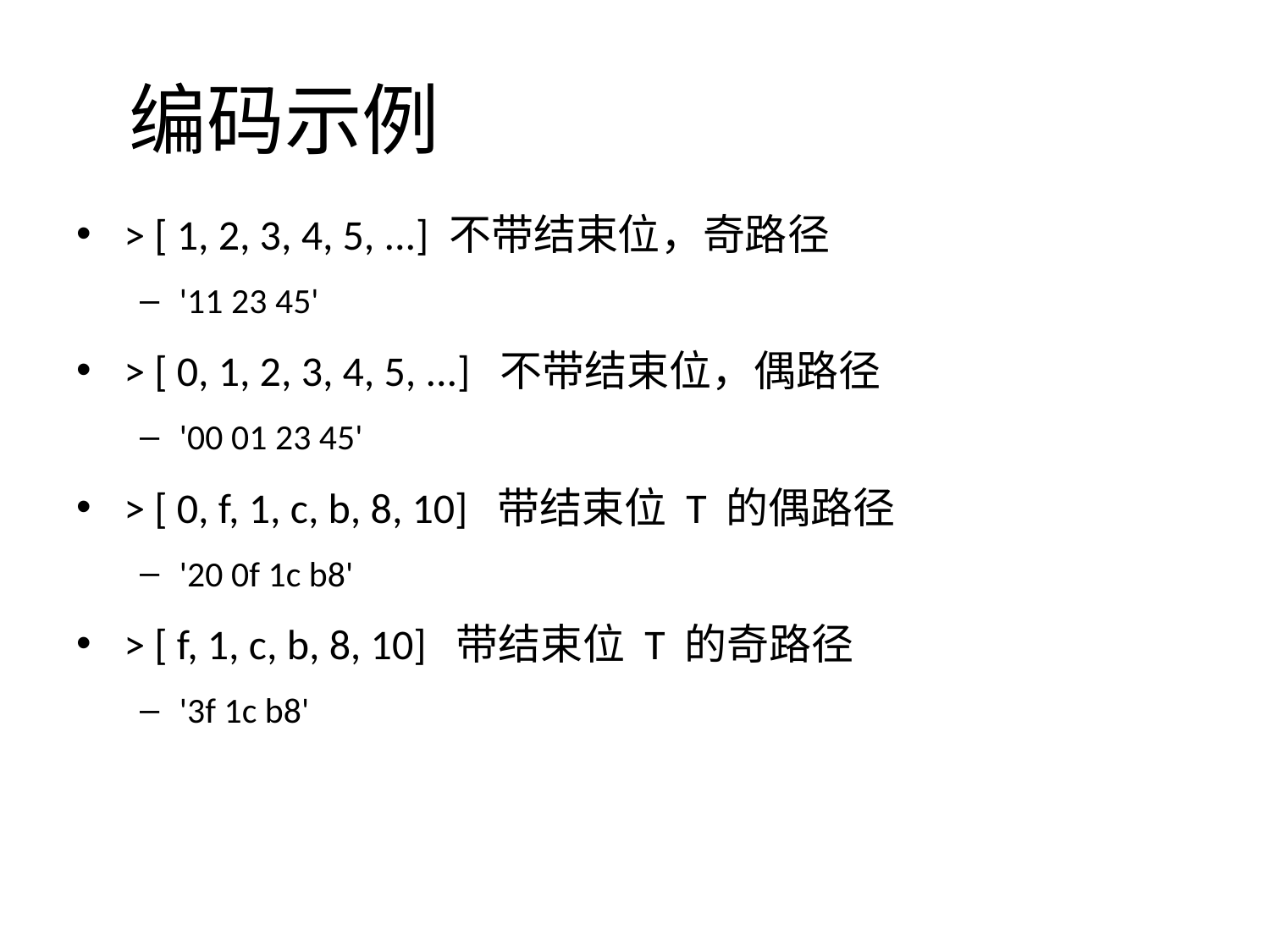

# 编码示例
> [ 1, 2, 3, 4, 5, ...] 不带结束位，奇路径
'11 23 45'
> [ 0, 1, 2, 3, 4, 5, ...]  不带结束位，偶路径
'00 01 23 45'
> [ 0, f, 1, c, b, 8, 10]  带结束位 T 的偶路径
'20 0f 1c b8'
> [ f, 1, c, b, 8, 10]  带结束位 T 的奇路径
'3f 1c b8'